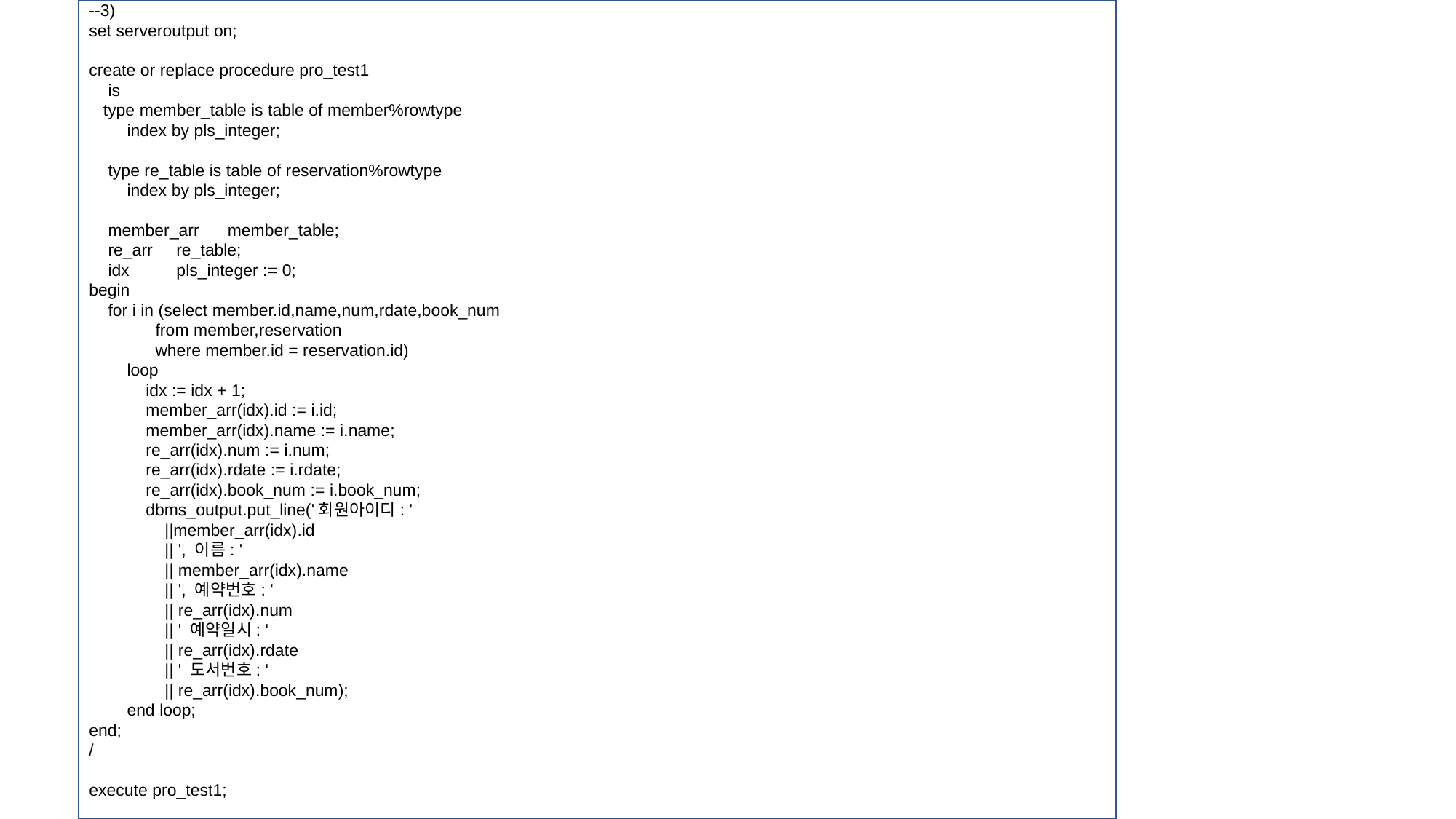

--3)
set serveroutput on;

create or replace procedure pro_test1
    is
   type member_table is table of member%rowtype
        index by pls_integer;

    type re_table is table of reservation%rowtype
        index by pls_integer;

    member_arr      member_table;
    re_arr     re_table;
    idx          pls_integer := 0;
begin
    for i in (select member.id,name,num,rdate,book_num
              from member,reservation
              where member.id = reservation.id)
        loop
            idx := idx + 1;
            member_arr(idx).id := i.id;
            member_arr(idx).name := i.name;
            re_arr(idx).num := i.num;
            re_arr(idx).rdate := i.rdate;
            re_arr(idx).book_num := i.book_num;
            dbms_output.put_line('회원아이디: '
                ||member_arr(idx).id
                || ', 이름: '
                || member_arr(idx).name
                || ', 예약번호: '
                || re_arr(idx).num
                || ' 예약일시: '
                || re_arr(idx).rdate
                || ' 도서번호: '
                || re_arr(idx).book_num);
        end loop;
end;
/

execute pro_test1;